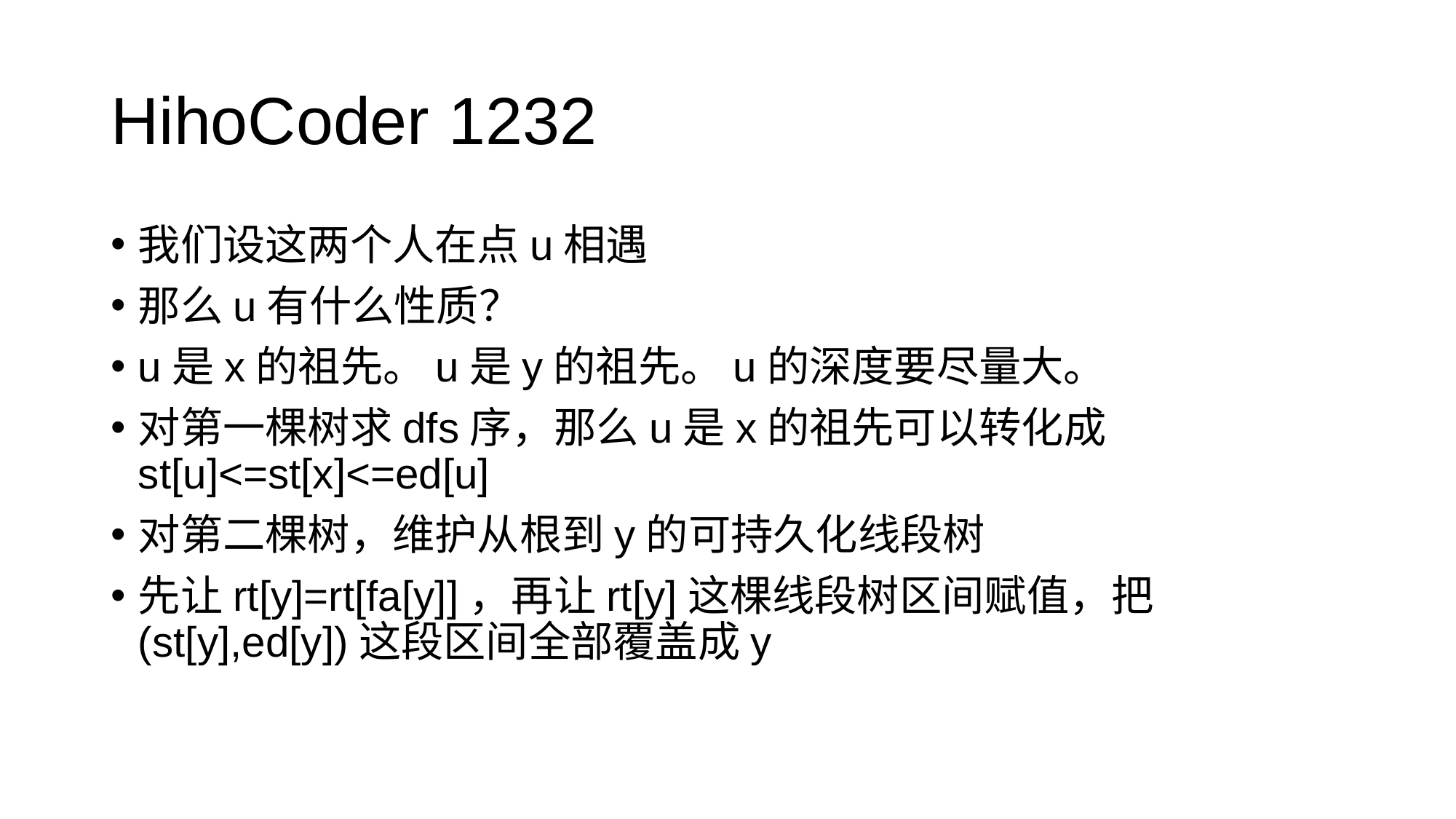

# HihoCoder 1232
我们设这两个人在点u相遇
那么u有什么性质？
u是x的祖先。u是y的祖先。u的深度要尽量大。
对第一棵树求dfs序，那么u是x的祖先可以转化成st[u]<=st[x]<=ed[u]
对第二棵树，维护从根到y的可持久化线段树
先让rt[y]=rt[fa[y]]，再让rt[y]这棵线段树区间赋值，把(st[y],ed[y])这段区间全部覆盖成y